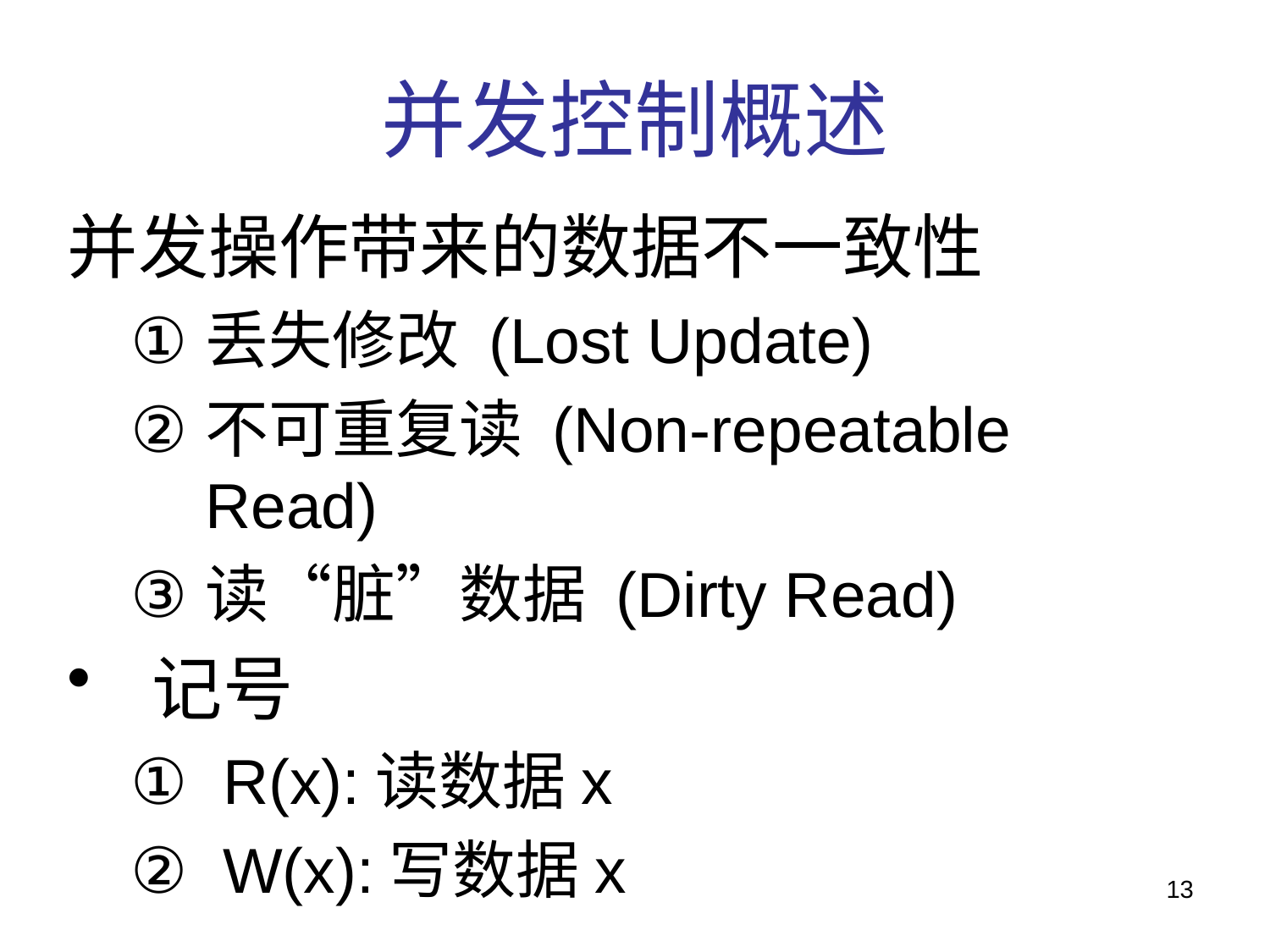

# 并发控制概述
并发操作带来的数据不一致性
丢失修改 (Lost Update)
不可重复读 (Non-repeatable Read)
读“脏”数据 (Dirty Read)
记号
 R(x):读数据x
 W(x):写数据x
13